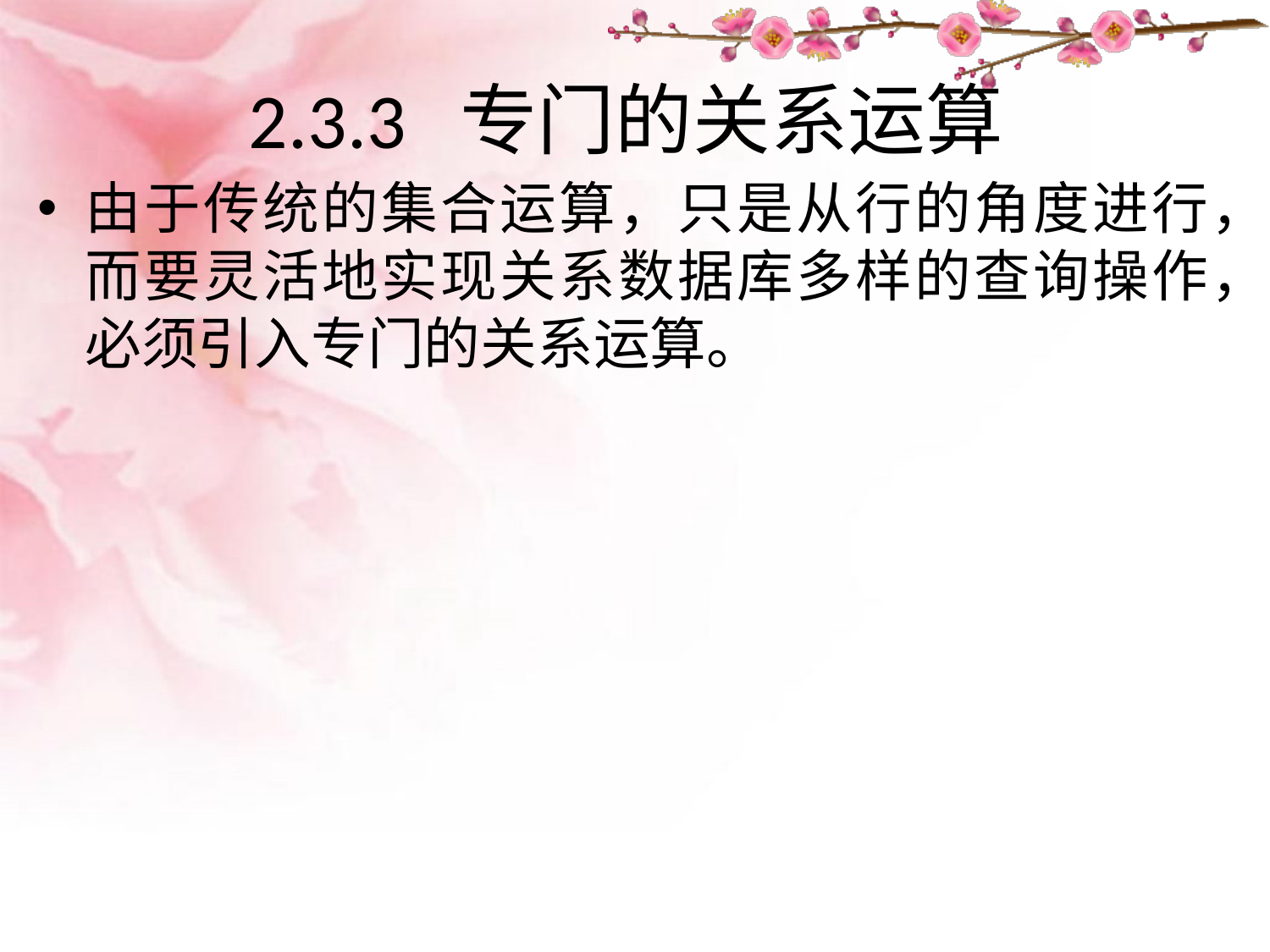

# 2.3.3  专门的关系运算
由于传统的集合运算，只是从行的角度进行，而要灵活地实现关系数据库多样的查询操作，必须引入专门的关系运算。